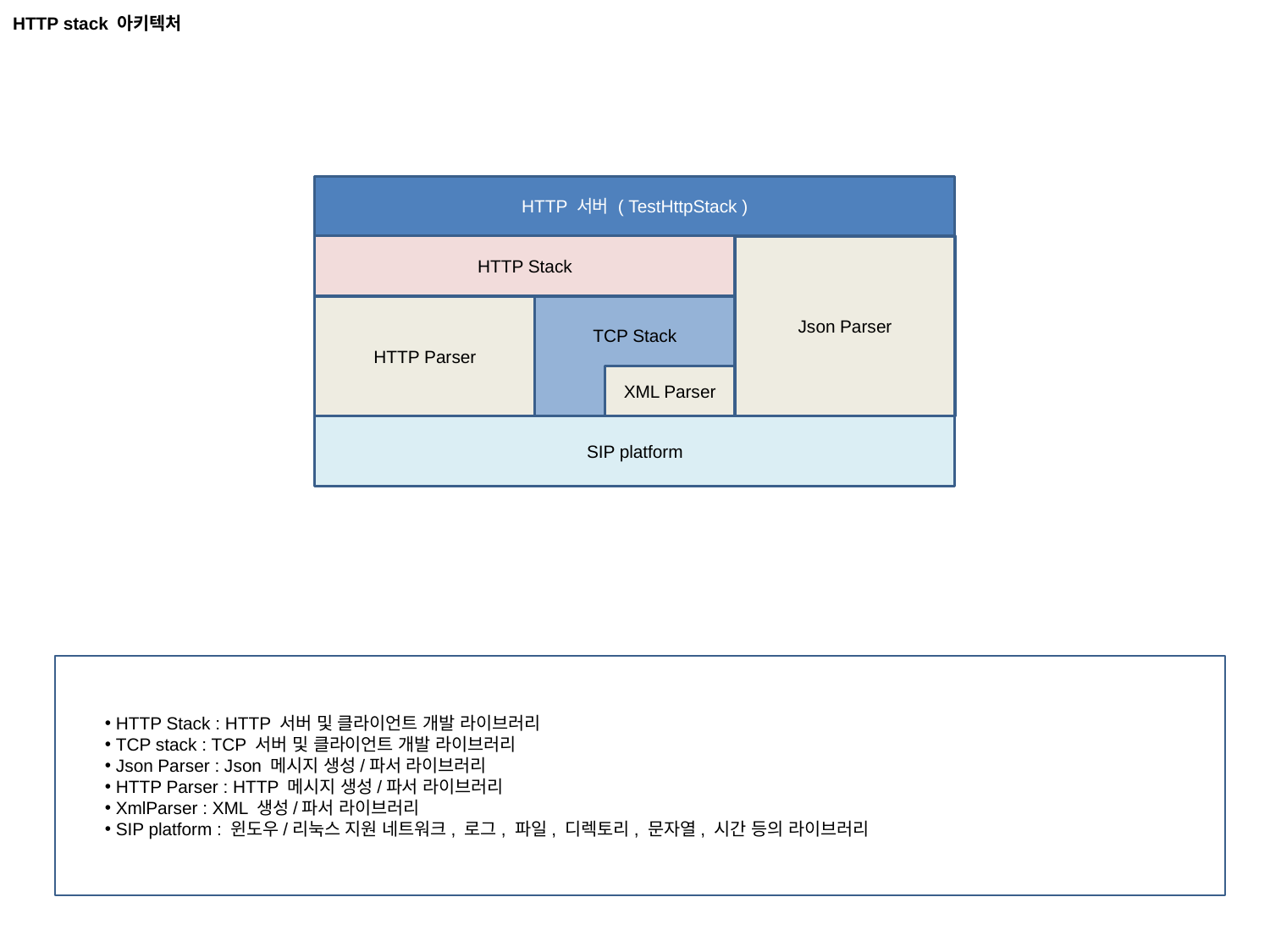

# HTTP stack 아키텍처
HTTP 서버 ( TestHttpStack )
HTTP Stack
Json Parser
HTTP Parser

TCP Stack

XML Parser
SIP platform
 HTTP Stack : HTTP 서버 및 클라이언트 개발 라이브러리
 TCP stack : TCP 서버 및 클라이언트 개발 라이브러리
 Json Parser : Json 메시지 생성/파서 라이브러리
 HTTP Parser : HTTP 메시지 생성/파서 라이브러리
 XmlParser : XML 생성/파서 라이브러리
 SIP platform : 윈도우/리눅스 지원 네트워크, 로그, 파일, 디렉토리, 문자열, 시간 등의 라이브러리